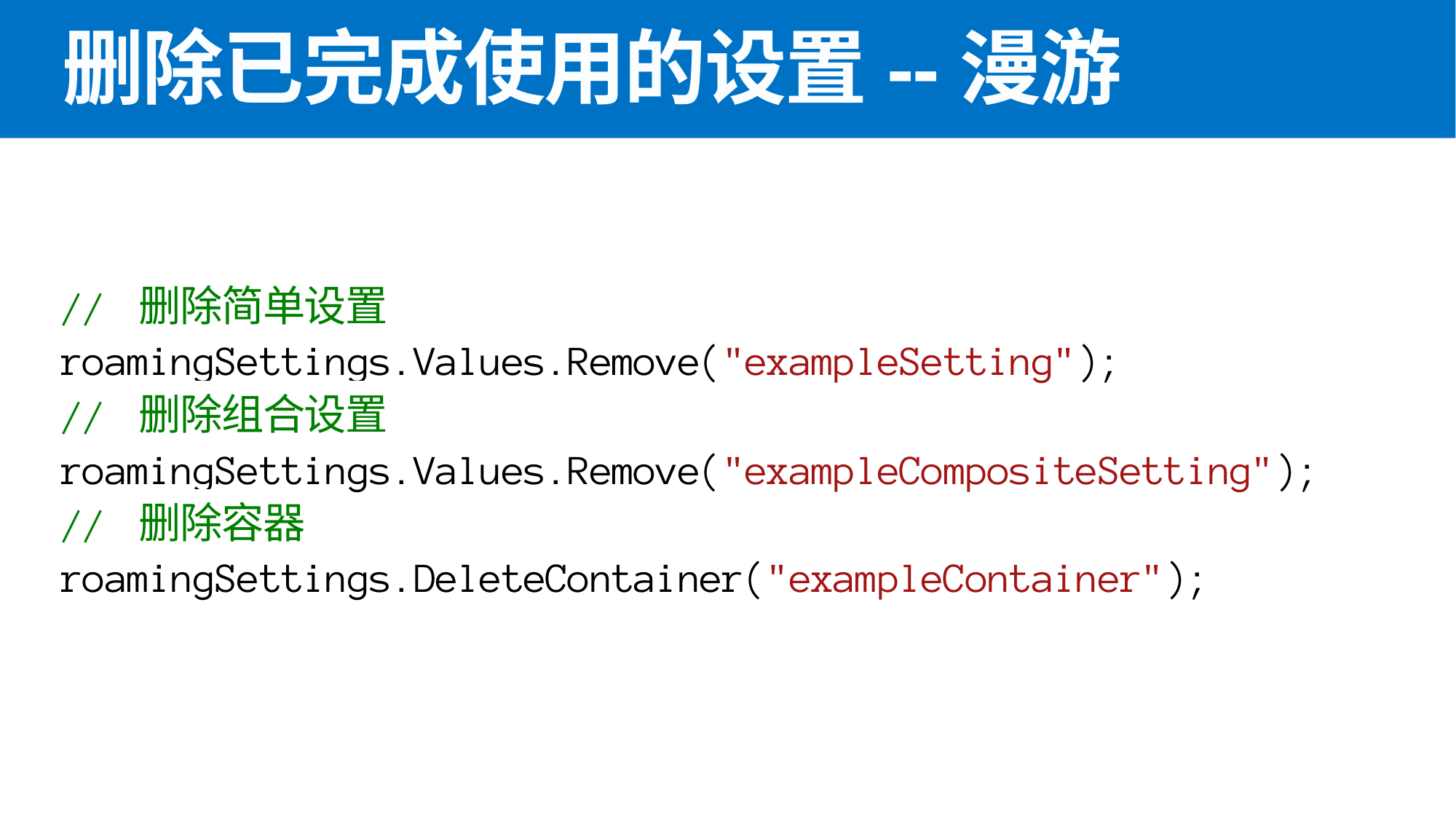

# 删除已完成使用的设置--漫游
// 删除简单设置
roamingSettings.Values.Remove("exampleSetting");
// 删除组合设置
roamingSettings.Values.Remove("exampleCompositeSetting");
// 删除容器
roamingSettings.DeleteContainer("exampleContainer");